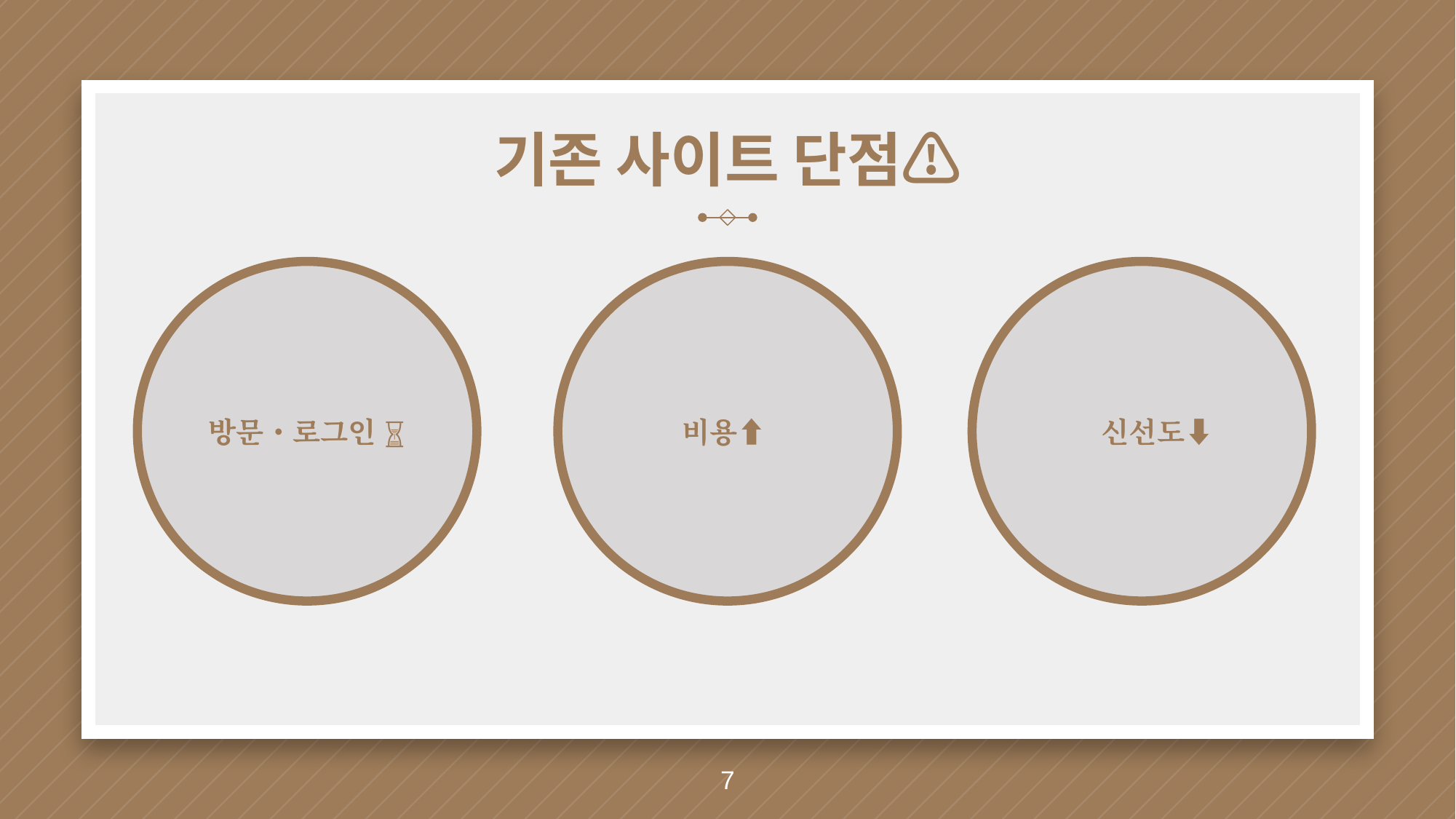

# 기존 사이트 단점⚠️

방문・로그인 ⏳
비용⬆️
        신선도⬇️
7